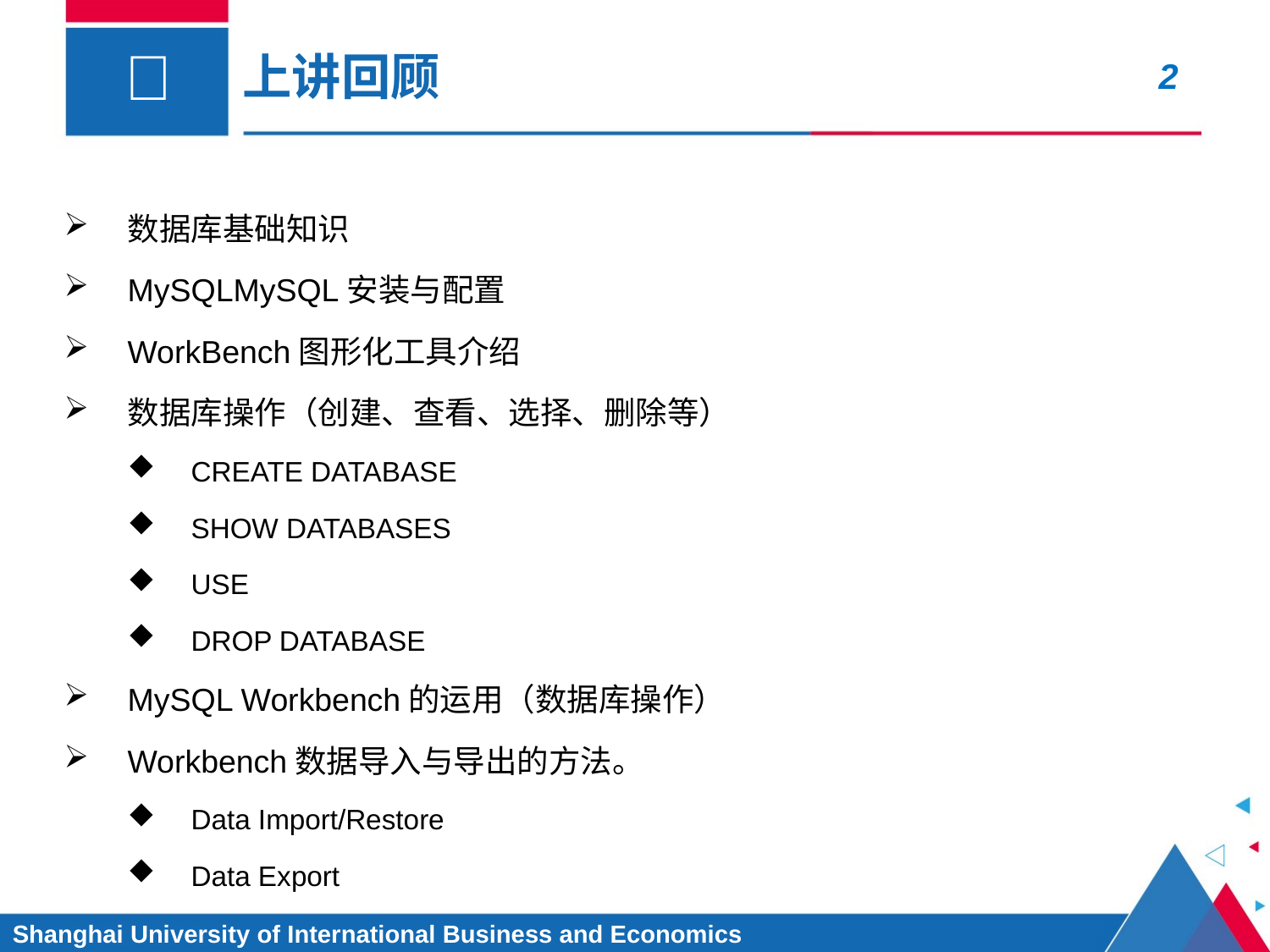

# 上讲回顾
数据库基础知识
MySQLMySQL安装与配置
WorkBench图形化工具介绍
数据库操作（创建、查看、选择、删除等）
CREATE DATABASE
SHOW DATABASES
USE
DROP DATABASE
MySQL Workbench的运用（数据库操作）
Workbench数据导入与导出的方法。
Data Import/Restore
Data Export